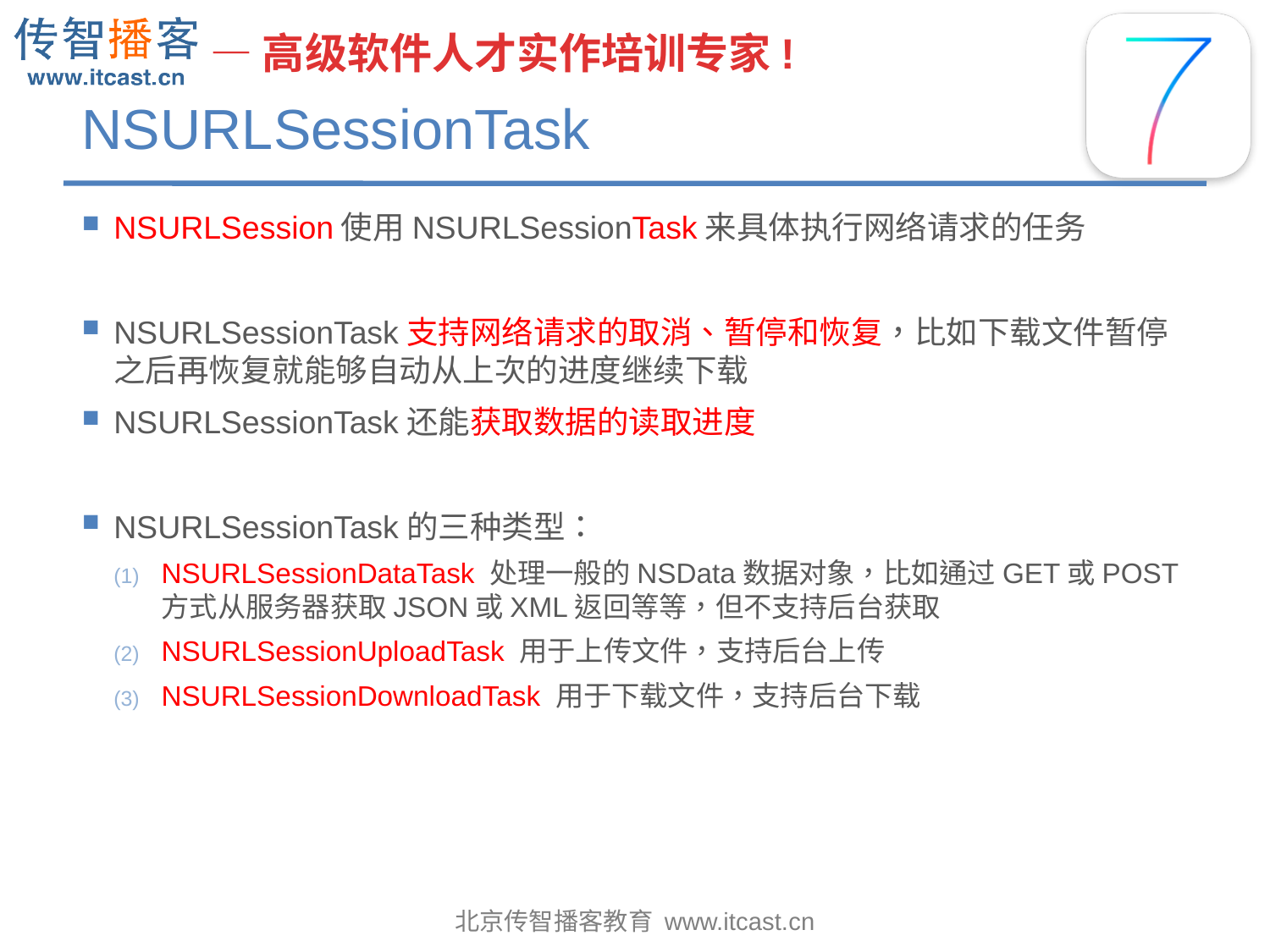

# NSURLSessionTask
NSURLSession使用NSURLSessionTask来具体执行网络请求的任务

NSURLSessionTask支持网络请求的取消、暂停和恢复，比如下载文件暂停之后再恢复就能够自动从上次的进度继续下载
NSURLSessionTask还能获取数据的读取进度

NSURLSessionTask的三种类型：
NSURLSessionDataTask 处理一般的NSData数据对象，比如通过GET或POST方式从服务器获取JSON或XML返回等等，但不支持后台获取
NSURLSessionUploadTask 用于上传文件，支持后台上传
NSURLSessionDownloadTask 用于下载文件，支持后台下载